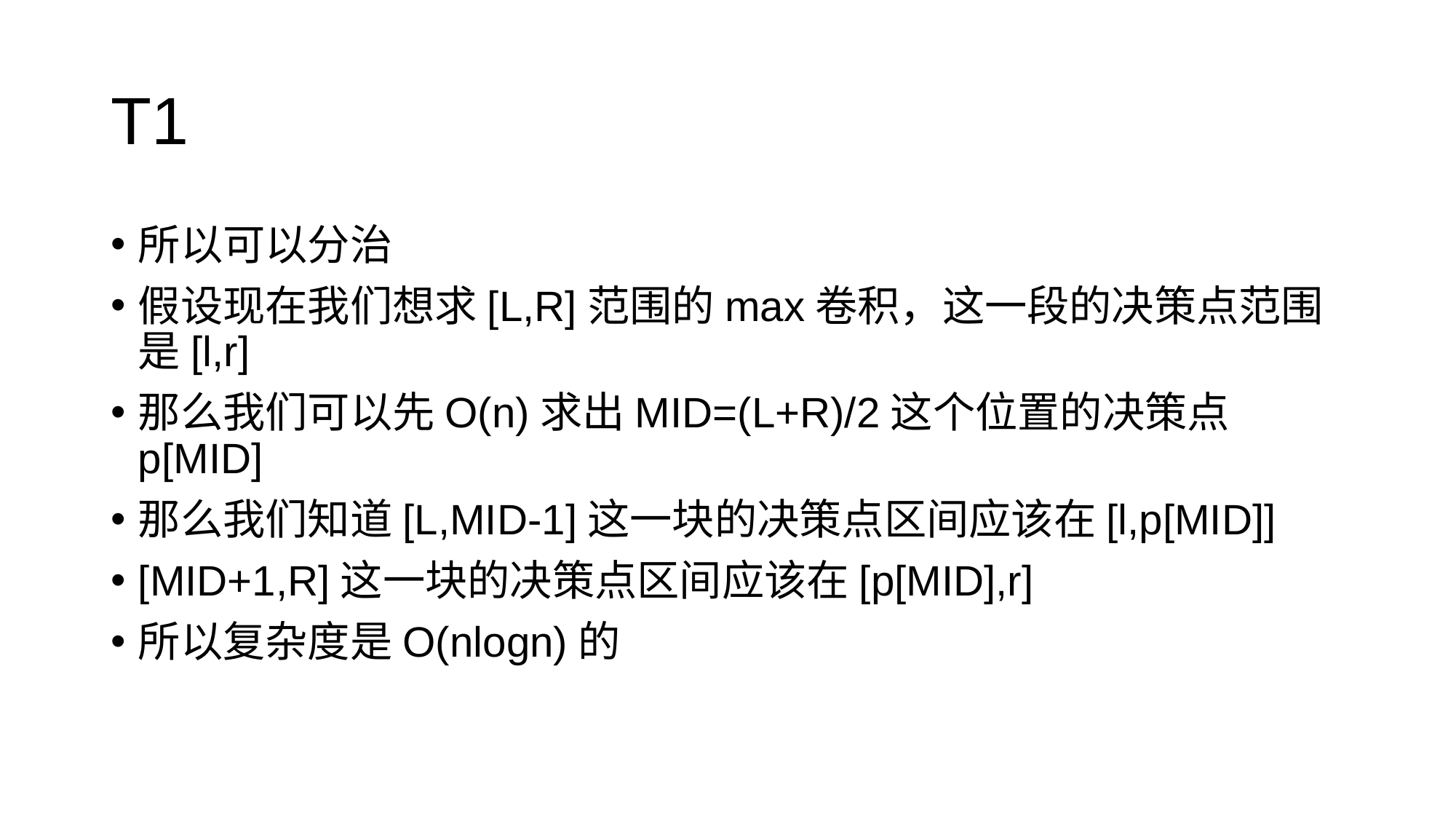

# T1
所以可以分治
假设现在我们想求[L,R]范围的max卷积，这一段的决策点范围是[l,r]
那么我们可以先O(n)求出MID=(L+R)/2这个位置的决策点p[MID]
那么我们知道[L,MID-1]这一块的决策点区间应该在[l,p[MID]]
[MID+1,R]这一块的决策点区间应该在[p[MID],r]
所以复杂度是O(nlogn)的